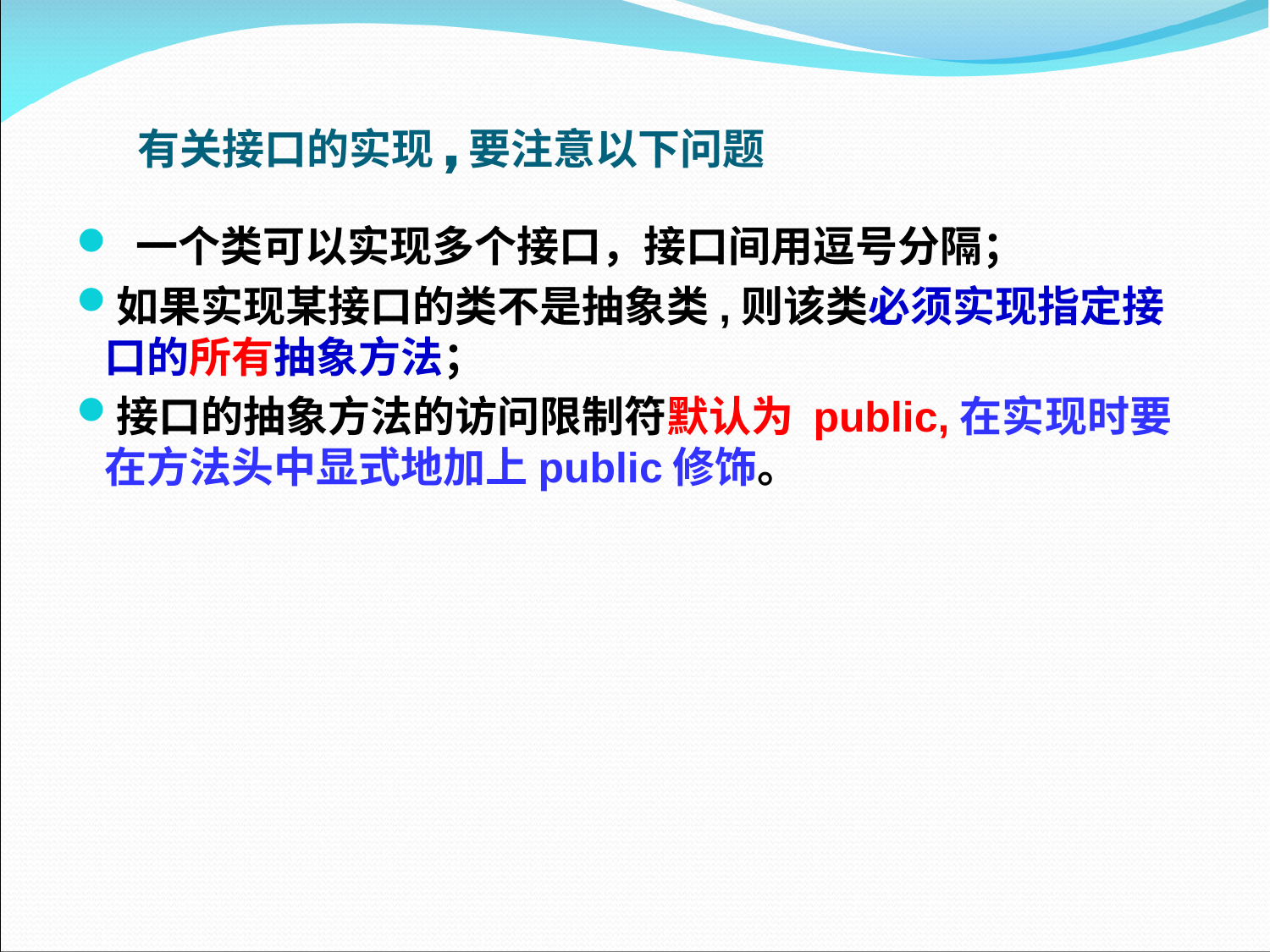

# 有关接口的实现,要注意以下问题
 一个类可以实现多个接口，接口间用逗号分隔；
如果实现某接口的类不是抽象类,则该类必须实现指定接口的所有抽象方法；
接口的抽象方法的访问限制符默认为 public,在实现时要在方法头中显式地加上public修饰。